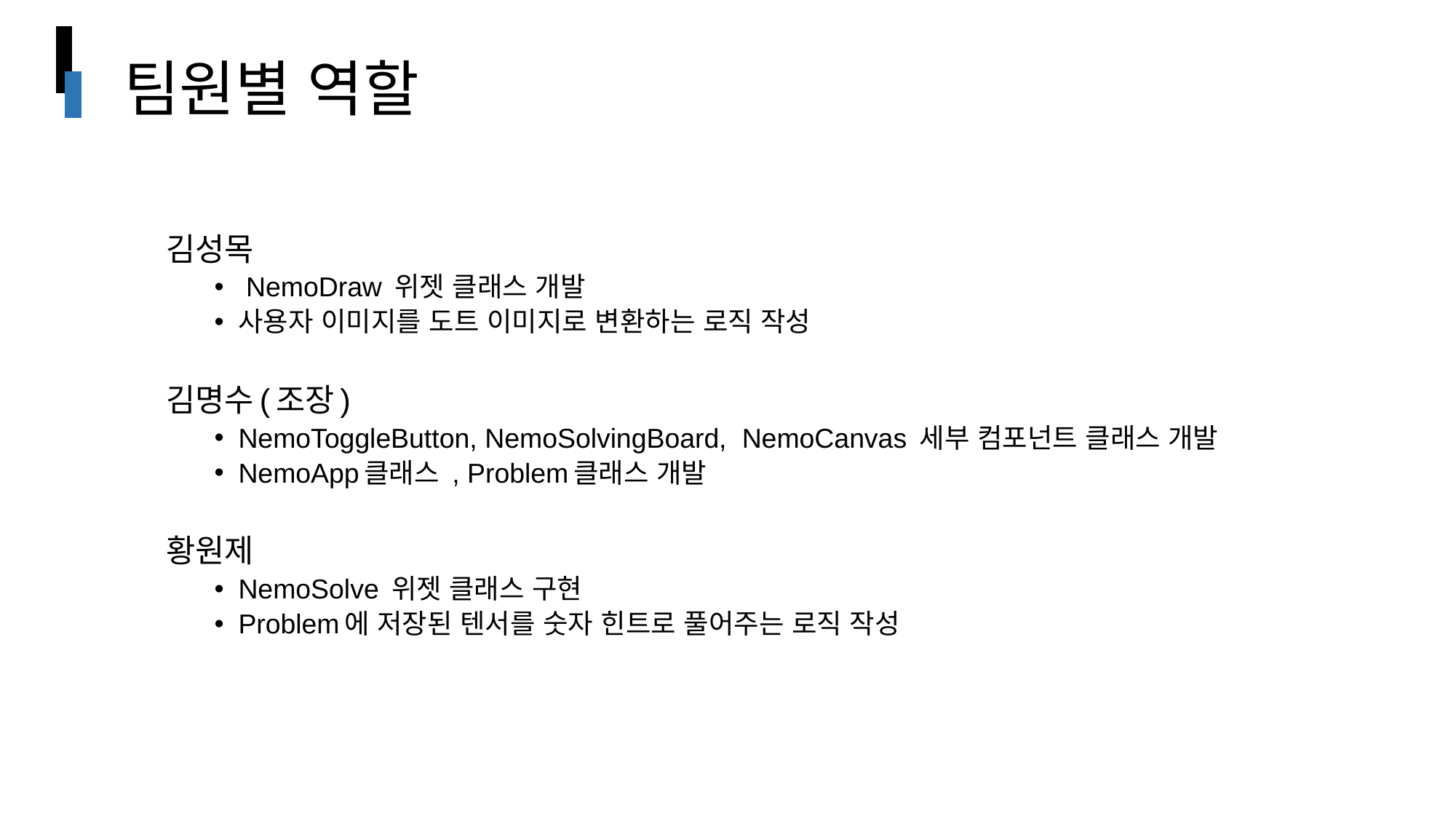

팀원별 역할

김성목
 NemoDraw 위젯 클래스 개발
사용자 이미지를 도트 이미지로 변환하는 로직 작성

김명수(조장)
NemoToggleButton, NemoSolvingBoard,  NemoCanvas 세부 컴포넌트 클래스 개발
NemoApp클래스 , Problem클래스 개발

황원제
NemoSolve 위젯 클래스 구현
Problem에 저장된 텐서를 숫자 힌트로 풀어주는 로직 작성